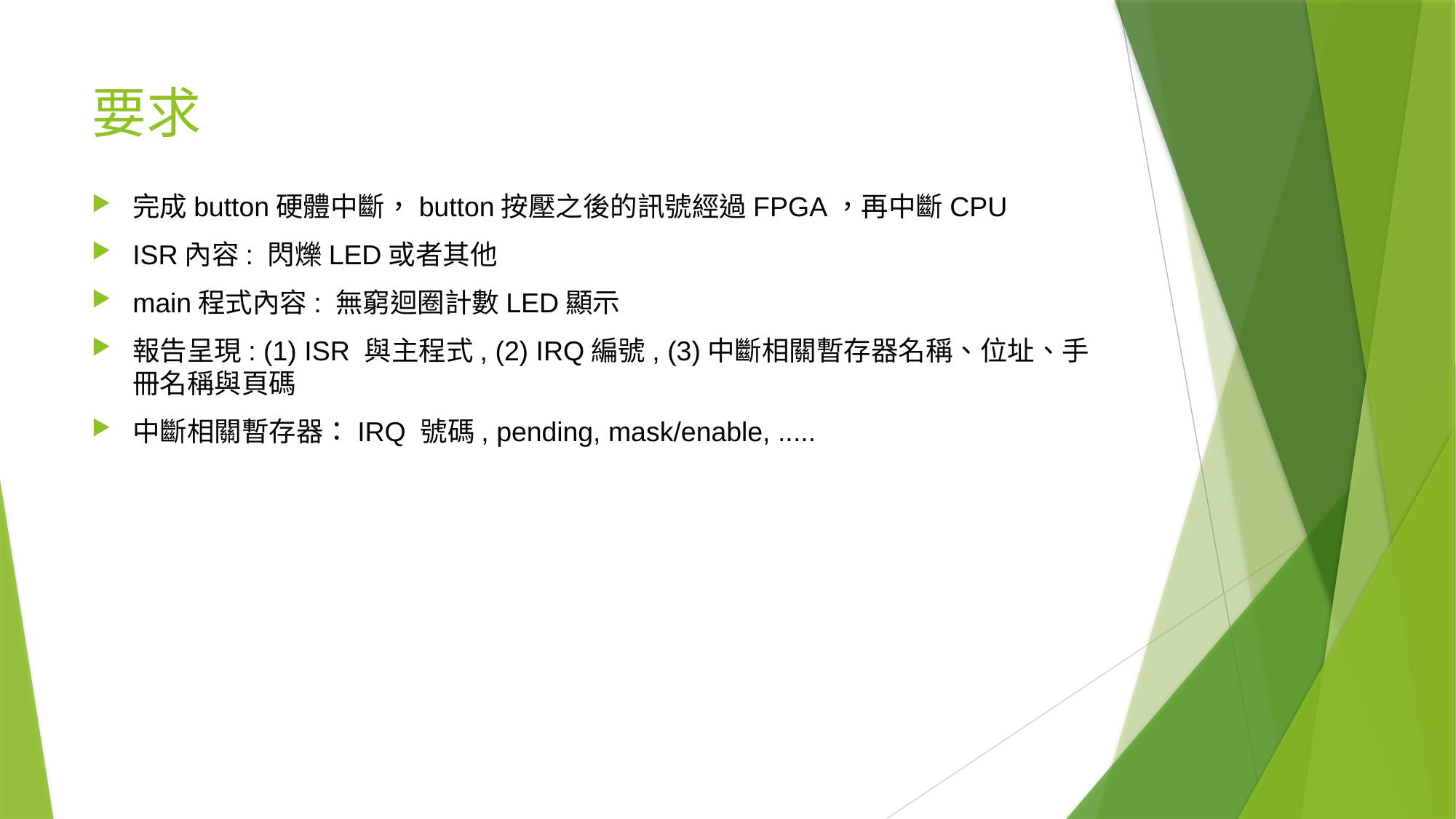

# 要求
完成button硬體中斷，button按壓之後的訊號經過FPGA，再中斷CPU
ISR內容: 閃爍LED或者其他
main程式內容: 無窮迴圈計數LED顯示
報告呈現: (1) ISR 與主程式, (2) IRQ編號, (3)中斷相關暫存器名稱、位址、手冊名稱與頁碼
中斷相關暫存器：IRQ 號碼, pending, mask/enable, .....